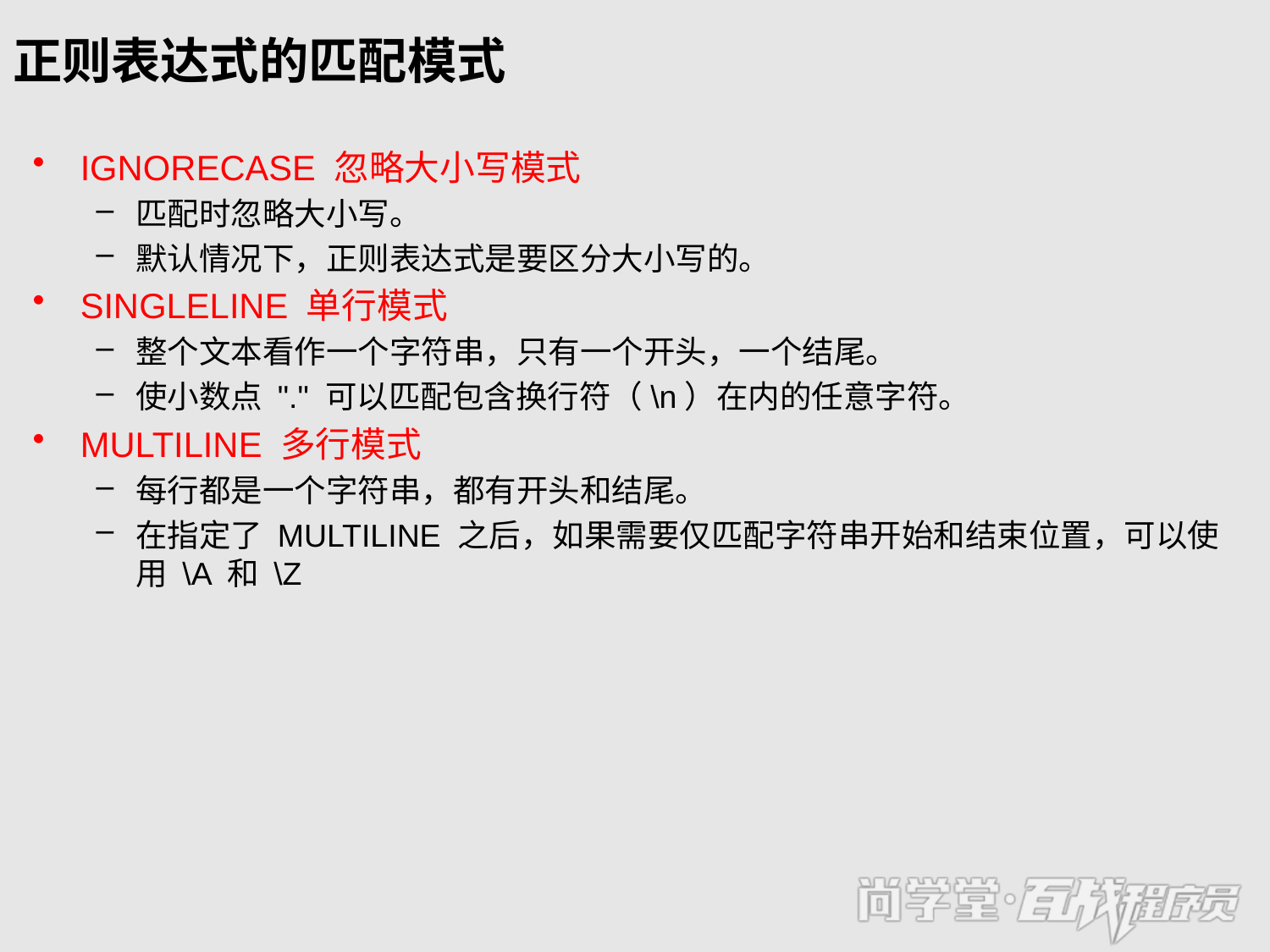

# 正则表达式的匹配模式
IGNORECASE 忽略大小写模式
匹配时忽略大小写。
默认情况下，正则表达式是要区分大小写的。
SINGLELINE 单行模式
整个文本看作一个字符串，只有一个开头，一个结尾。
使小数点 "." 可以匹配包含换行符（\n）在内的任意字符。
MULTILINE 多行模式
每行都是一个字符串，都有开头和结尾。
在指定了 MULTILINE 之后，如果需要仅匹配字符串开始和结束位置，可以使用 \A 和 \Z